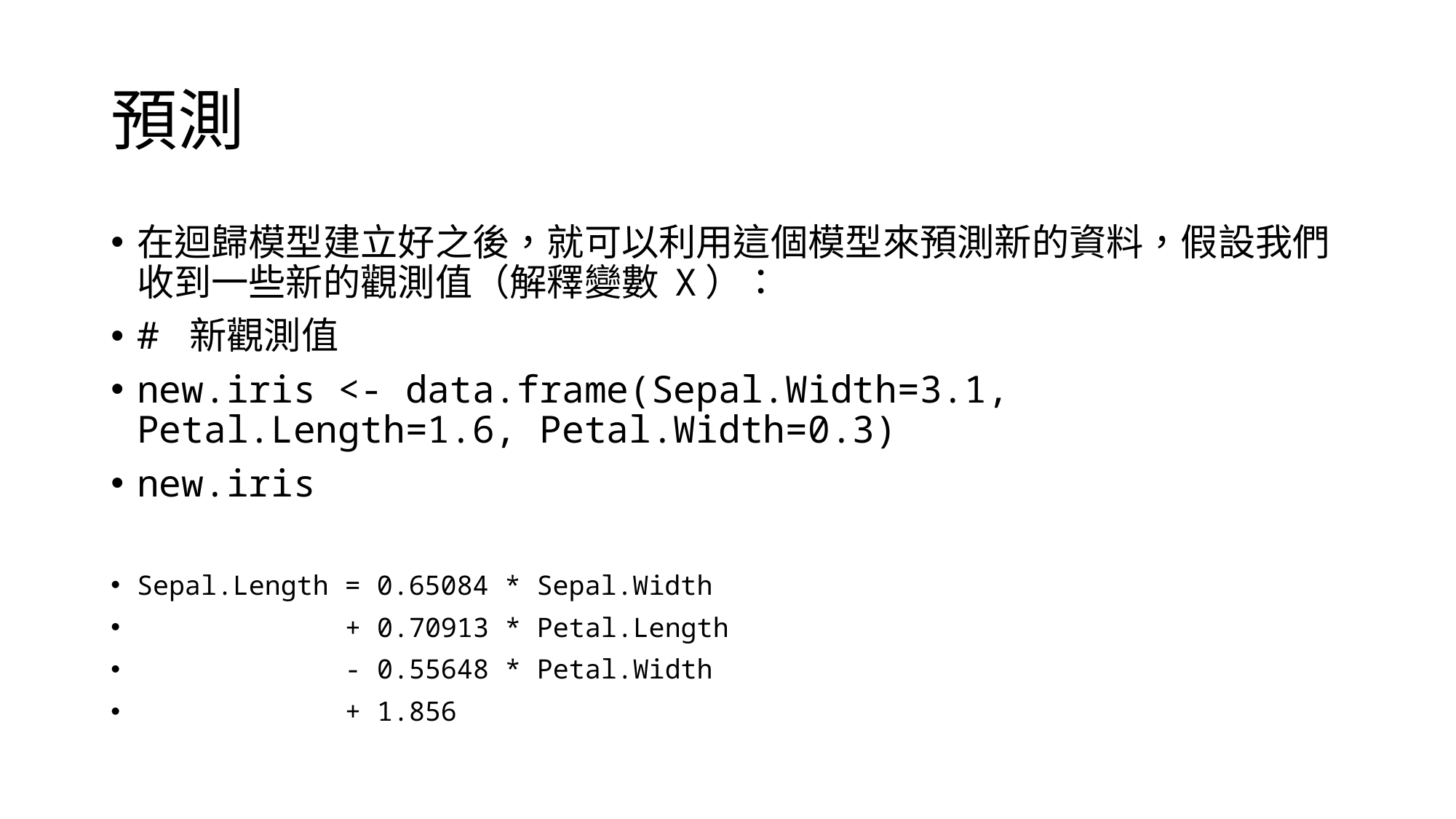

# 預測
在迴歸模型建立好之後，就可以利用這個模型來預測新的資料，假設我們收到一些新的觀測值（解釋變數 X）：
# 新觀測值
new.iris <- data.frame(Sepal.Width=3.1, Petal.Length=1.6, Petal.Width=0.3)
new.iris

Sepal.Length = 0.65084 * Sepal.Width
             + 0.70913 * Petal.Length
             - 0.55648 * Petal.Width
             + 1.856